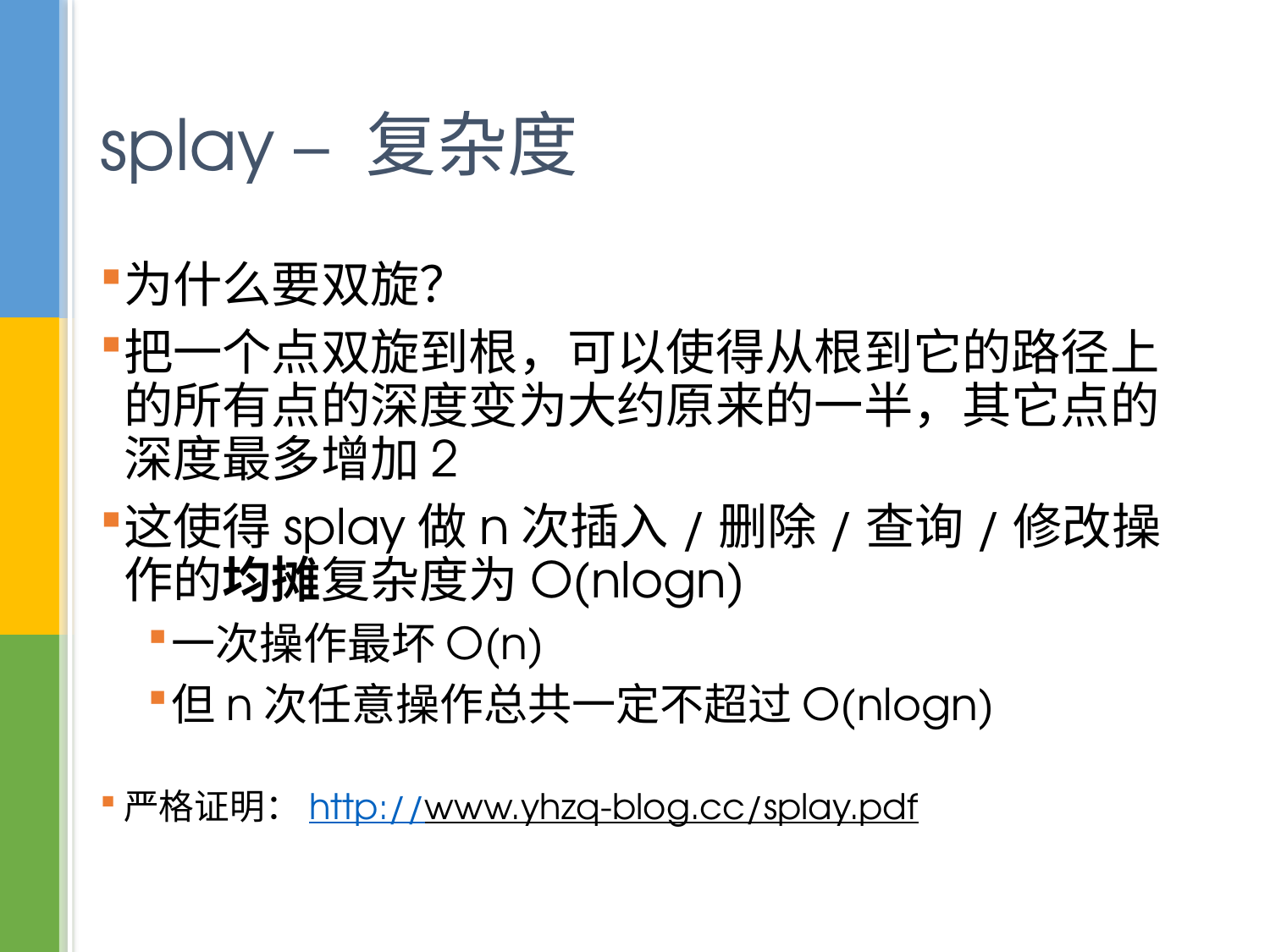

# splay – 复杂度
为什么要双旋？
把一个点双旋到根，可以使得从根到它的路径上的所有点的深度变为大约原来的一半，其它点的深度最多增加2
这使得splay做n次插入/删除/查询/修改操作的均摊复杂度为O(nlogn)
一次操作最坏O(n)
但n次任意操作总共一定不超过O(nlogn)

严格证明：http://www.yhzq-blog.cc/splay.pdf